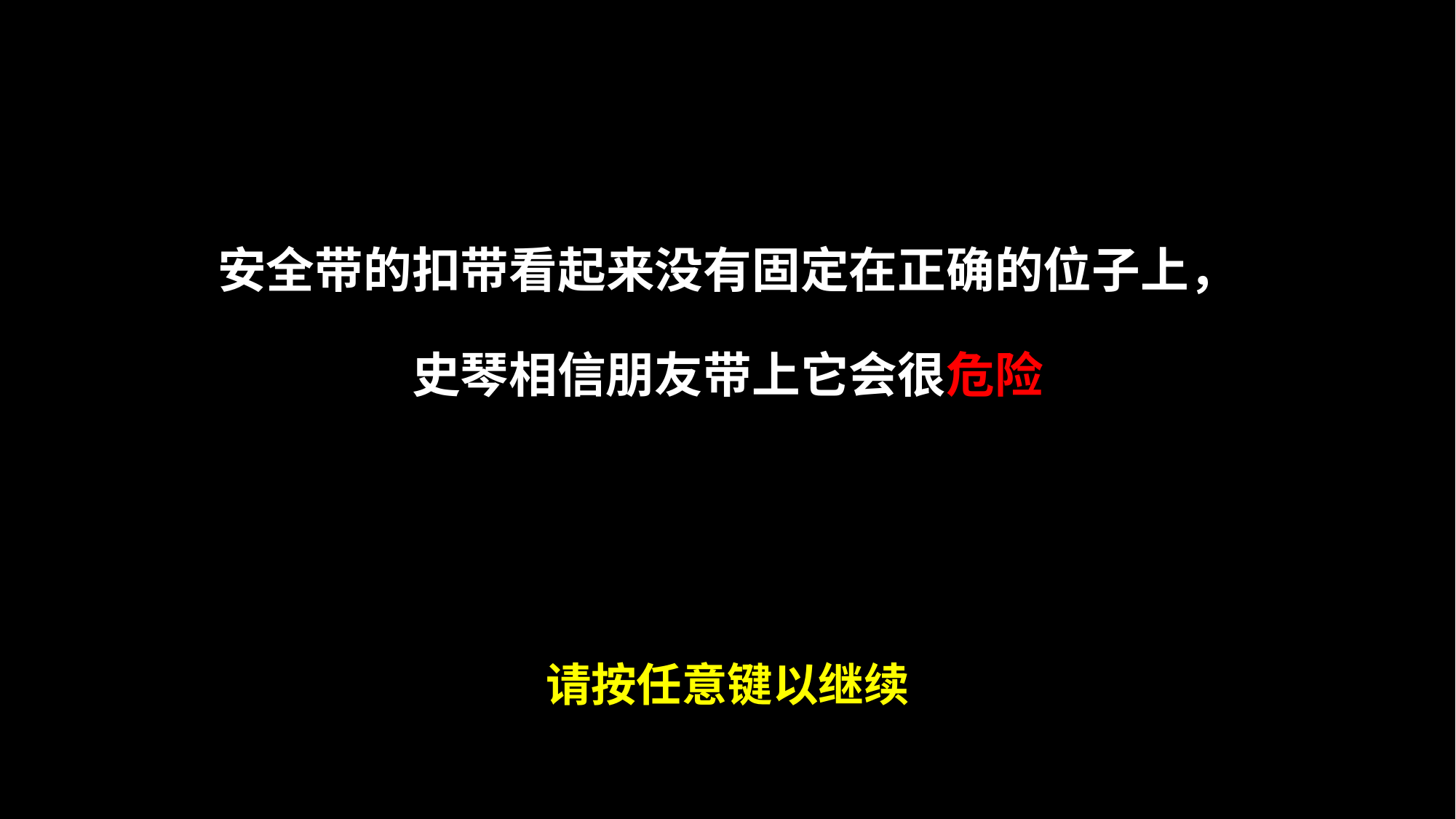

# 安全带的扣带看起来没有固定在正确的位子上， 史琴相信朋友带上它会很危险
请按任意键以继续